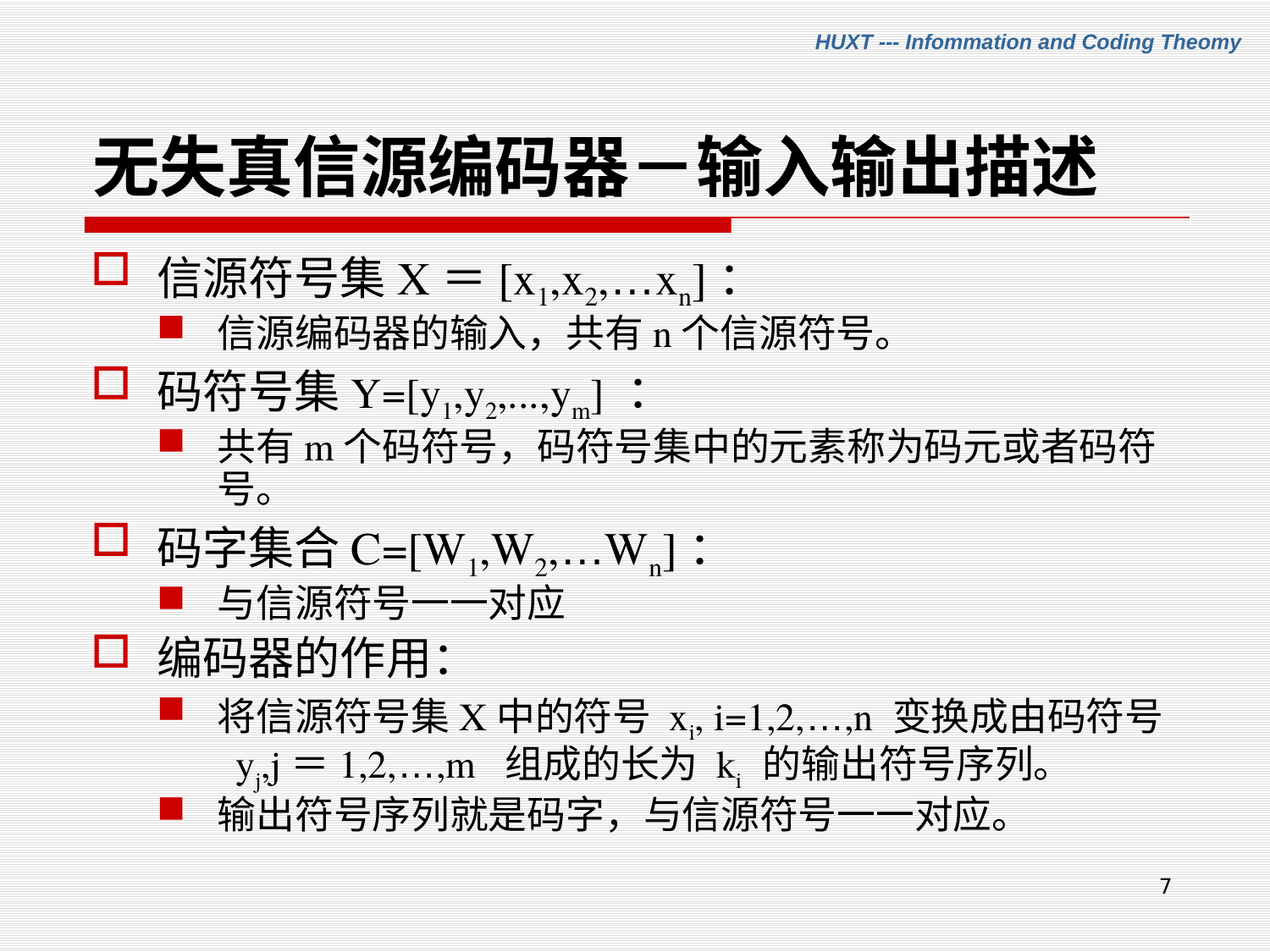

# 无失真信源编码器－输入输出描述
信源符号集X＝[x1,x2,…xn]：
信源编码器的输入，共有n个信源符号。
码符号集Y=[y1,y2,...,ym] ：
共有m个码符号，码符号集中的元素称为码元或者码符号。
码字集合C=[W1,W2,…Wn]：
与信源符号一一对应
编码器的作用：
将信源符号集X中的符号 xi, i=1,2,…,n 变换成由码符号   yj,j＝1,2,…,m  组成的长为 ki  的输出符号序列。
输出符号序列就是码字，与信源符号一一对应。

7